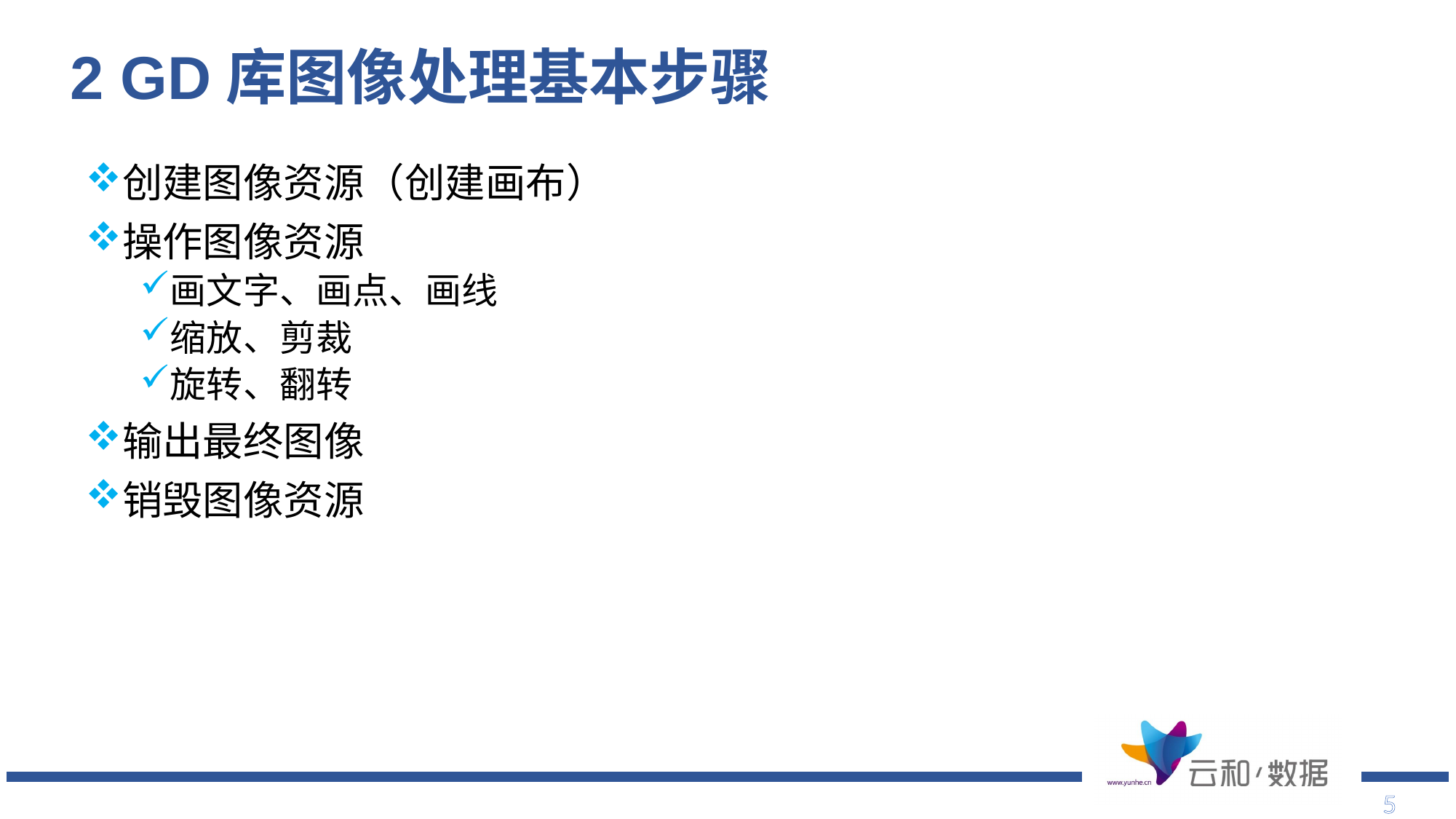

# 2 GD库图像处理基本步骤
创建图像资源（创建画布）
操作图像资源
画文字、画点、画线
缩放、剪裁
旋转、翻转
输出最终图像
销毁图像资源